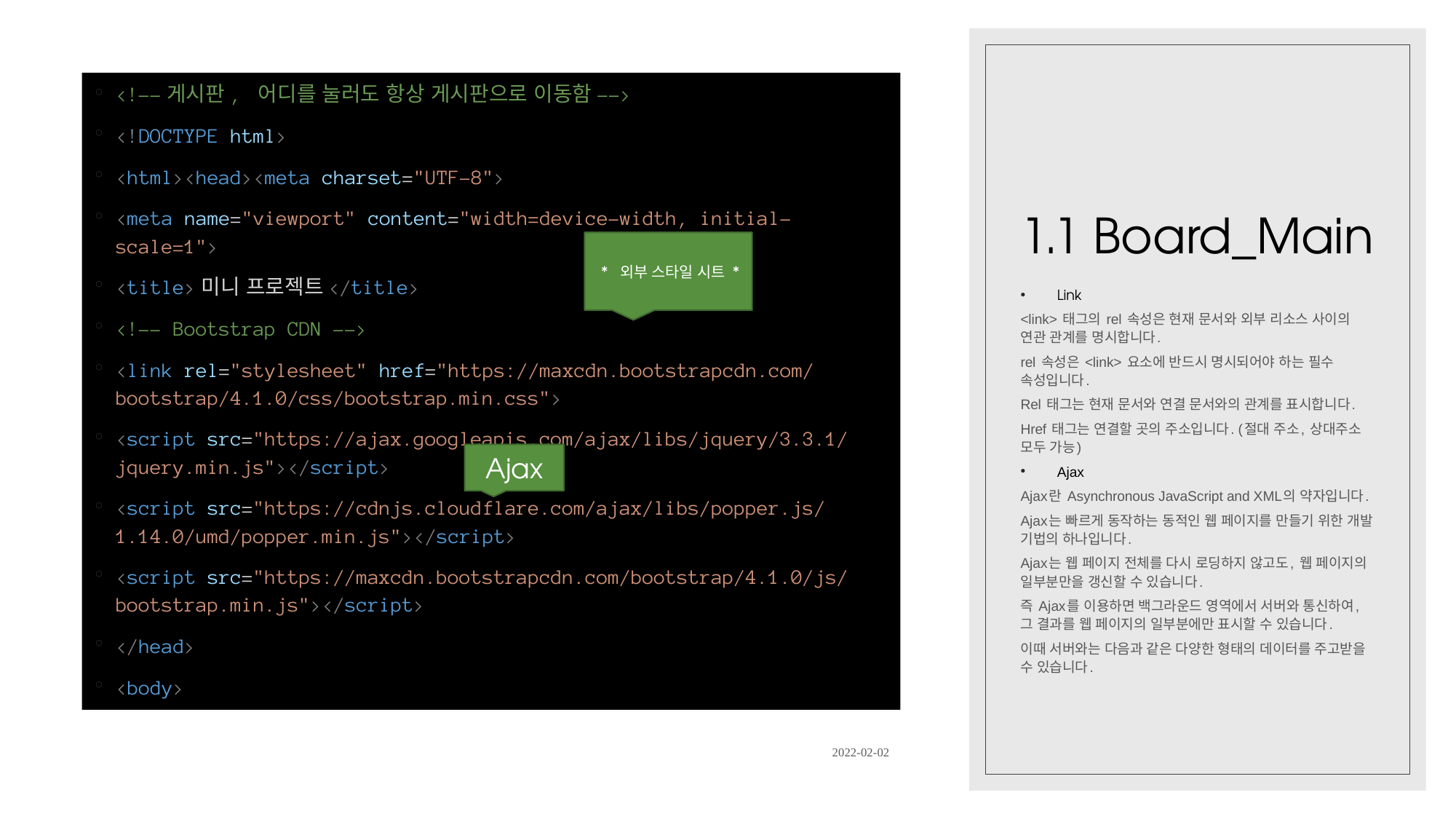

# 1.1 Board_Main
<!--게시판, 어디를 눌러도 항상 게시판으로 이동함-->
<!DOCTYPE html>
<html><head><meta charset="UTF-8">
<meta name="viewport" content="width=device-width, initial-scale=1">
<title>미니 프로젝트</title>
<!-- Bootstrap CDN -->
<link rel="stylesheet" href="https://maxcdn.bootstrapcdn.com/bootstrap/4.1.0/css/bootstrap.min.css">
<script src="https://ajax.googleapis.com/ajax/libs/jquery/3.3.1/jquery.min.js"></script>
<script src="https://cdnjs.cloudflare.com/ajax/libs/popper.js/1.14.0/umd/popper.min.js"></script>
<script src="https://maxcdn.bootstrapcdn.com/bootstrap/4.1.0/js/bootstrap.min.js"></script>
</head>
<body>

 *  외부 스타일 시트 *
Link
<link> 태그의 rel 속성은 현재 문서와 외부 리소스 사이의 연관 관계를 명시합니다.
rel 속성은 <link> 요소에 반드시 명시되어야 하는 필수 속성입니다.
Rel 태그는 현재 문서와 연결 문서와의 관계를 표시합니다.
Href 태그는 연결할 곳의 주소입니다. (절대 주소, 상대주소 모두 가능)
Ajax
Ajax란 Asynchronous JavaScript and XML의 약자입니다.
Ajax는 빠르게 동작하는 동적인 웹 페이지를 만들기 위한 개발 기법의 하나입니다.
Ajax는 웹 페이지 전체를 다시 로딩하지 않고도, 웹 페이지의 일부분만을 갱신할 수 있습니다.
즉 Ajax를 이용하면 백그라운드 영역에서 서버와 통신하여, 그 결과를 웹 페이지의 일부분에만 표시할 수 있습니다.
이때 서버와는 다음과 같은 다양한 형태의 데이터를 주고받을 수 있습니다.
Ajax
2022-02-02